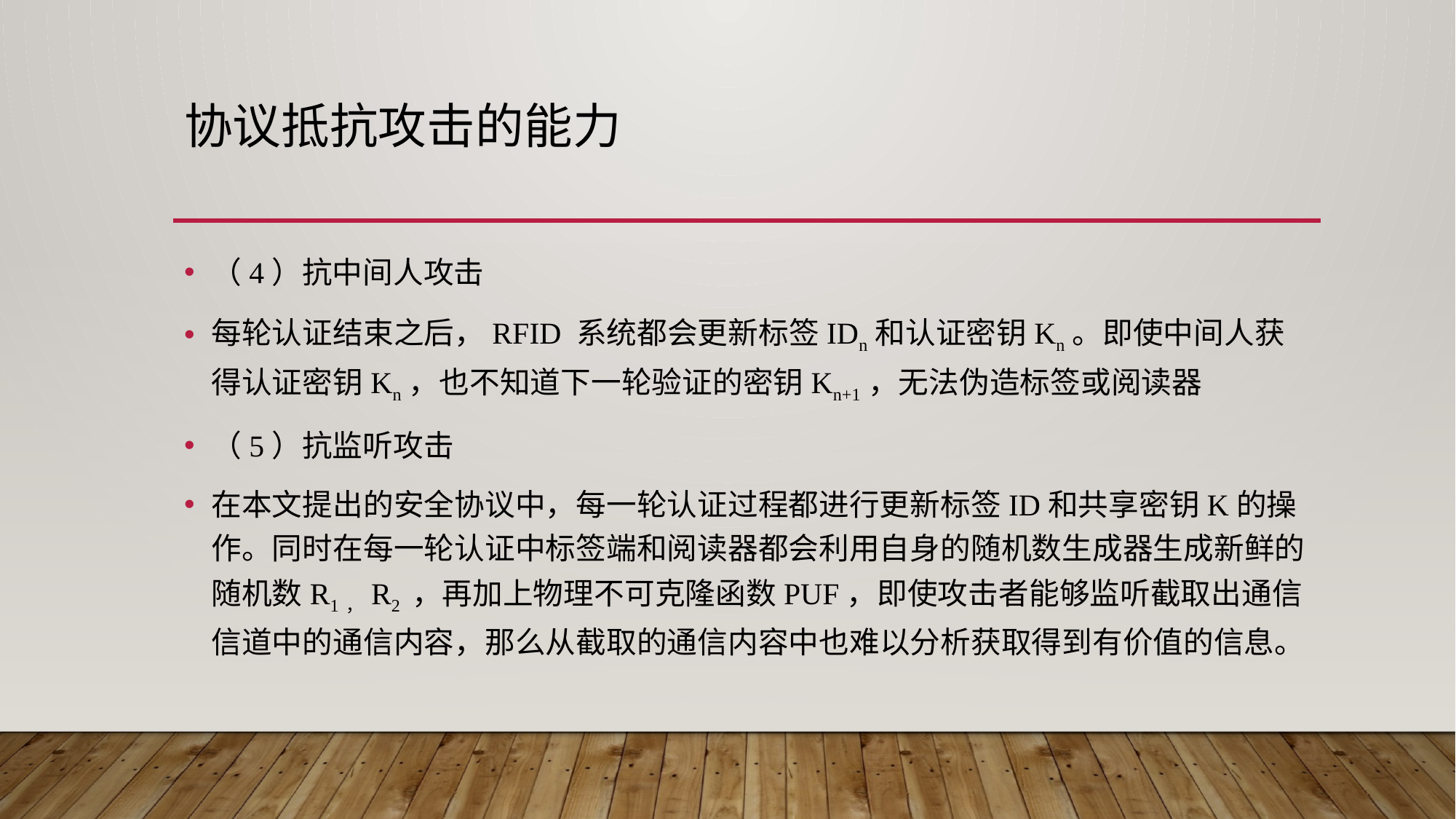

# 协议抵抗攻击的能力
（4）抗中间人攻击
每轮认证结束之后，RFID 系统都会更新标签IDn和认证密钥Kn。即使中间人获得认证密钥Kn，也不知道下一轮验证的密钥Kn+1，无法伪造标签或阅读器
（5）抗监听攻击
在本文提出的安全协议中，每一轮认证过程都进行更新标签ID和共享密钥K的操作。同时在每一轮认证中标签端和阅读器都会利用自身的随机数生成器生成新鲜的随机数R1，R2 ，再加上物理不可克隆函数PUF，即使攻击者能够监听截取出通信信道中的通信内容，那么从截取的通信内容中也难以分析获取得到有价值的信息。